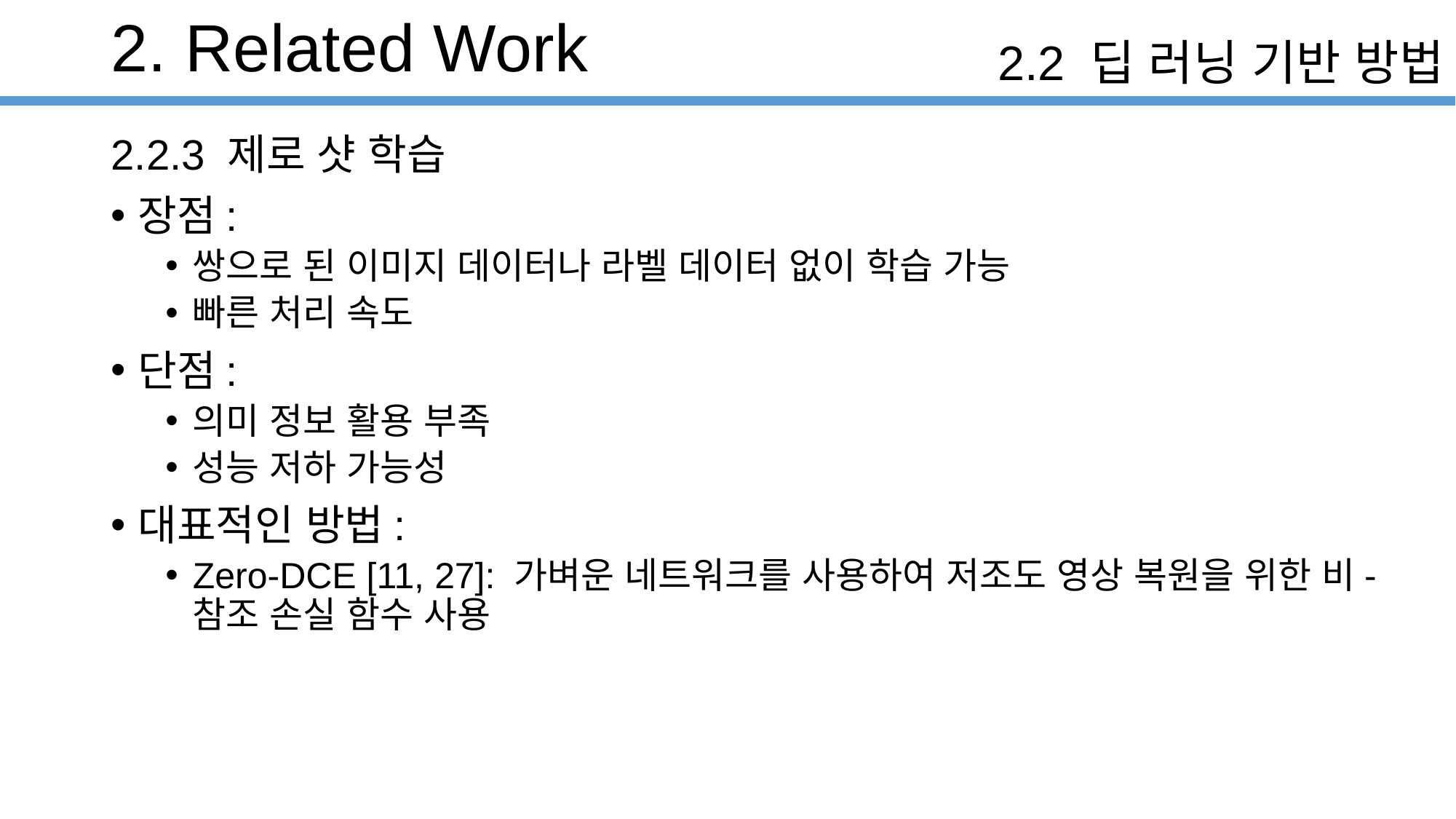

# 2. Related Work
2.2 딥 러닝 기반 방법
2.2.3 제로 샷 학습
장점:
쌍으로 된 이미지 데이터나 라벨 데이터 없이 학습 가능
빠른 처리 속도
단점:
의미 정보 활용 부족
성능 저하 가능성
대표적인 방법:
Zero-DCE [11, 27]: 가벼운 네트워크를 사용하여 저조도 영상 복원을 위한 비-참조 손실 함수 사용